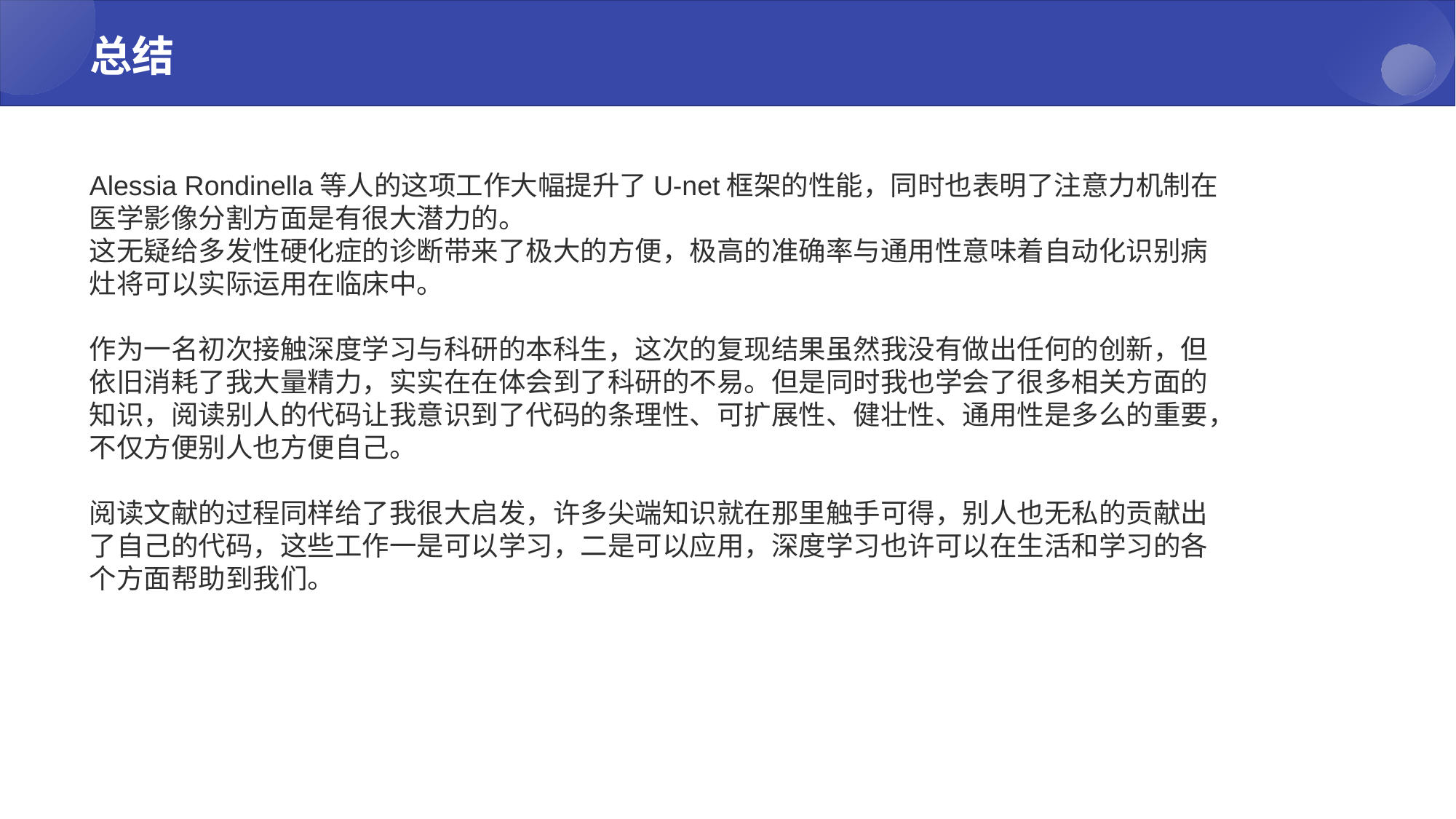

# 总结
Alessia Rondinella等人的这项工作大幅提升了U-net框架的性能，同时也表明了注意力机制在医学影像分割方面是有很大潜力的。
这无疑给多发性硬化症的诊断带来了极大的方便，极高的准确率与通用性意味着自动化识别病灶将可以实际运用在临床中。

作为一名初次接触深度学习与科研的本科生，这次的复现结果虽然我没有做出任何的创新，但依旧消耗了我大量精力，实实在在体会到了科研的不易。但是同时我也学会了很多相关方面的知识，阅读别人的代码让我意识到了代码的条理性、可扩展性、健壮性、通用性是多么的重要，不仅方便别人也方便自己。

阅读文献的过程同样给了我很大启发，许多尖端知识就在那里触手可得，别人也无私的贡献出了自己的代码，这些工作一是可以学习，二是可以应用，深度学习也许可以在生活和学习的各个方面帮助到我们。